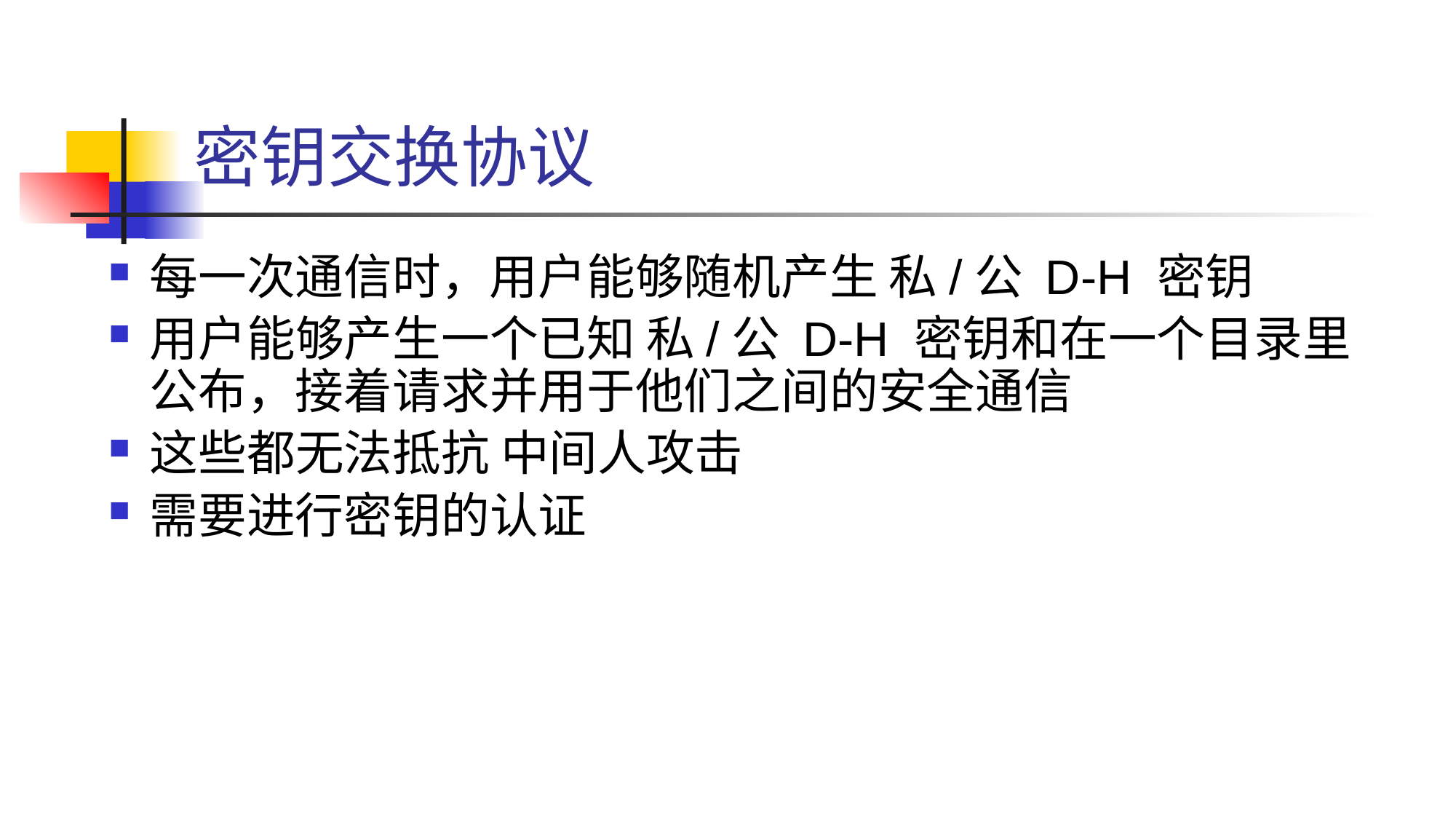

# 密钥交换协议
每一次通信时，用户能够随机产生 私/公 D-H 密钥
用户能够产生一个已知 私/公 D-H 密钥和在一个目录里公布，接着请求并用于他们之间的安全通信
这些都无法抵抗 中间人攻击
需要进行密钥的认证